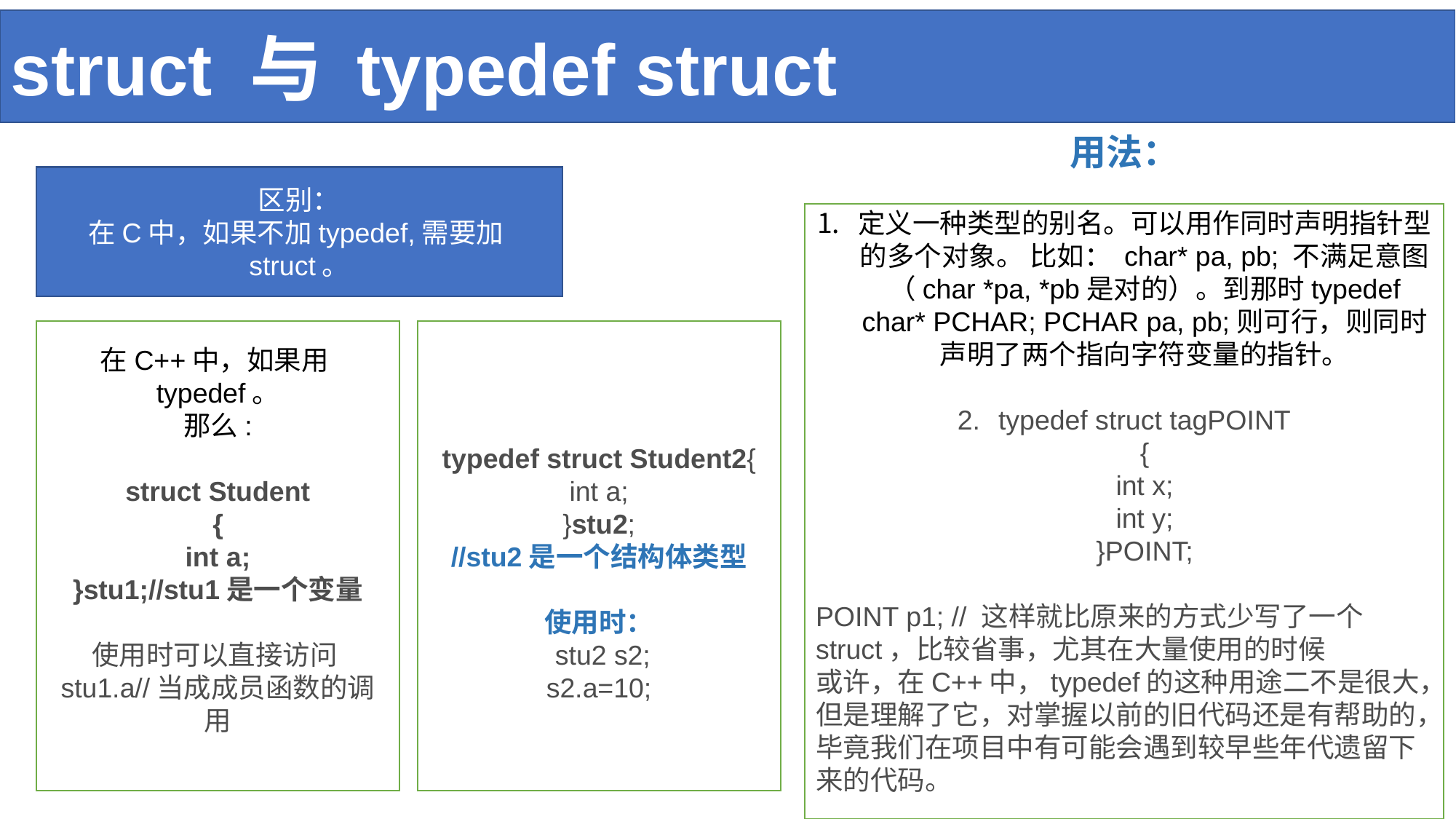

struct 与 typedef struct
区别：
在C中，如果不加typedef,需要加struct。
用法：

定义一种类型的别名。可以用作同时声明指针型的多个对象。 比如： char* pa, pb; 不满足意图（char *pa, *pb是对的）。到那时typedef char* PCHAR; PCHAR pa, pb;则可行，则同时声明了两个指向字符变量的指针。

typedef struct tagPOINT
{
int x;
int y;
}POINT;

POINT p1; // 这样就比原来的方式少写了一个struct，比较省事，尤其在大量使用的时候
或许，在C++中，typedef的这种用途二不是很大，但是理解了它，对掌握以前的旧代码还是有帮助的，毕竟我们在项目中有可能会遇到较早些年代遗留下来的代码。

在C++中，如果用typedef。
那么:
struct Student
{
int a;
}stu1;//stu1是一个变量

使用时可以直接访问stu1.a//当成成员函数的调用

typedef struct Student2{
int a;
}stu2;
//stu2是一个结构体类型

使用时：
 stu2 s2;
s2.a=10;